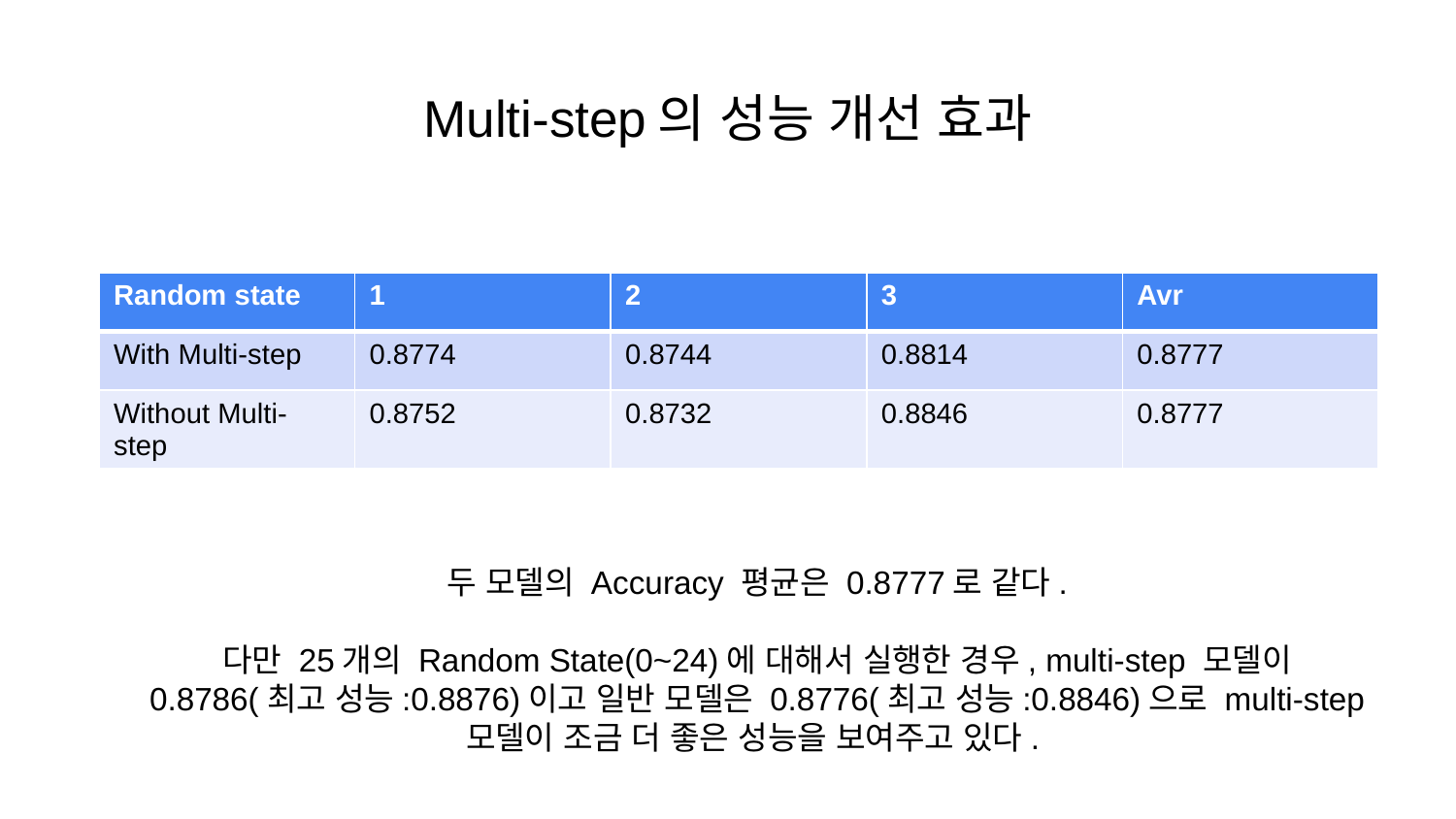

# Multi-step의 성능 개선 효과
| Random state | 1 | 2 | 3 | Avr |
| --- | --- | --- | --- | --- |
| With Multi-step | 0.8774 | 0.8744 | 0.8814 | 0.8777 |
| Without Multi-step | 0.8752 | 0.8732 | 0.8846 | 0.8777 |
두 모델의 Accuracy 평균은 0.8777로 같다.

다만 25개의 Random State(0~24)에 대해서 실행한 경우, multi-step 모델이 0.8786(최고 성능:0.8876)이고 일반 모델은 0.8776(최고 성능:0.8846)으로 multi-step 모델이 조금 더 좋은 성능을 보여주고 있다.